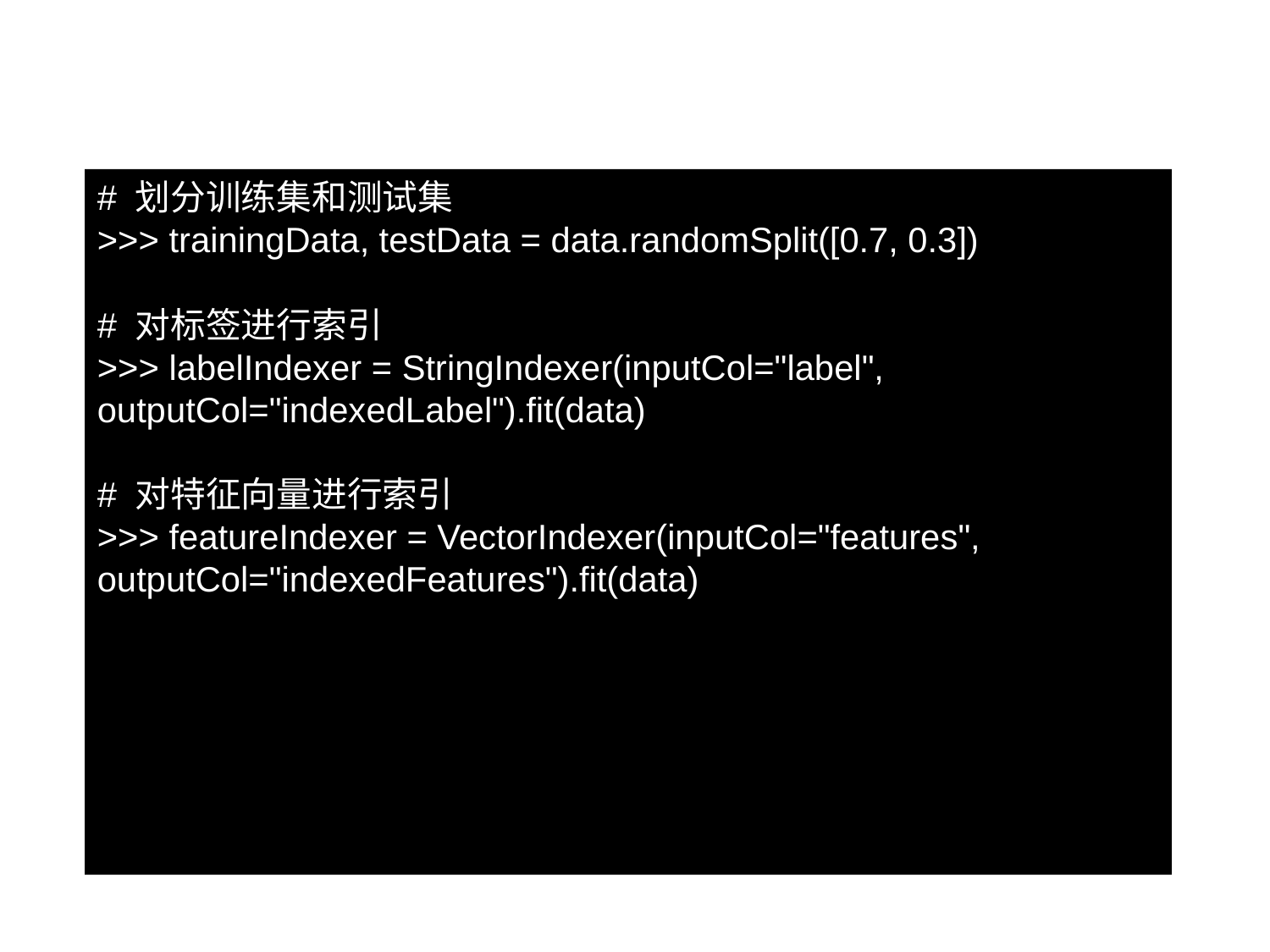

9.11.2 用交叉验证选择模型
# 划分训练集和测试集
>>> trainingData, testData = data.randomSplit([0.7, 0.3])

# 对标签进行索引
>>> labelIndexer = StringIndexer(inputCol="label", outputCol="indexedLabel").fit(data)

# 对特征向量进行索引
>>> featureIndexer = VectorIndexer(inputCol="features", outputCol="indexedFeatures").fit(data)